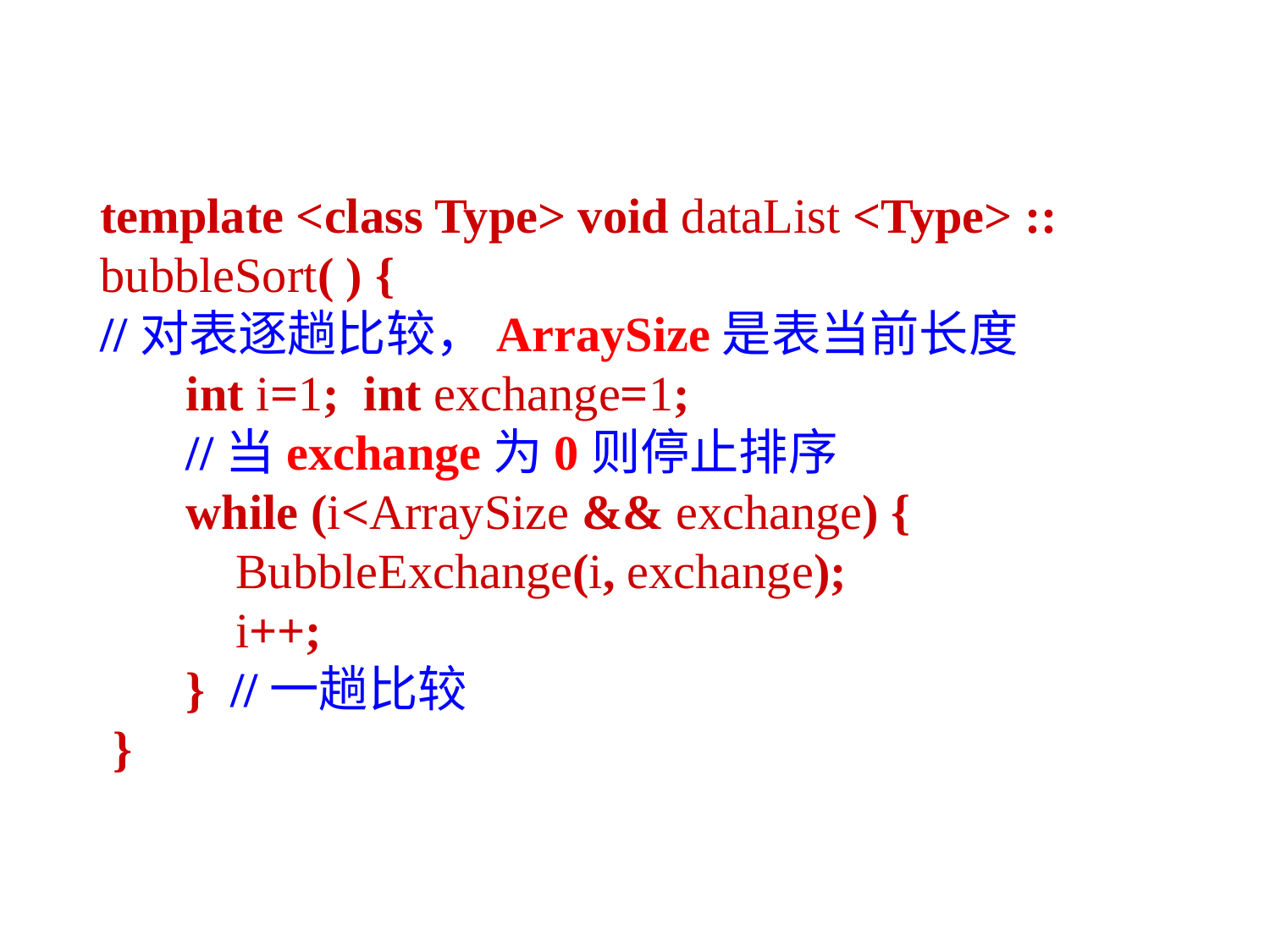

template <class Type> void dataList <Type> :: bubbleSort( ) {
//对表逐趟比较，ArraySize是表当前长度
       int i=1;  int exchange=1;
       //当exchange为0则停止排序
       while (i<ArraySize && exchange) {
           BubbleExchange(i, exchange);
           i++;
       }  //一趟比较
 }
100